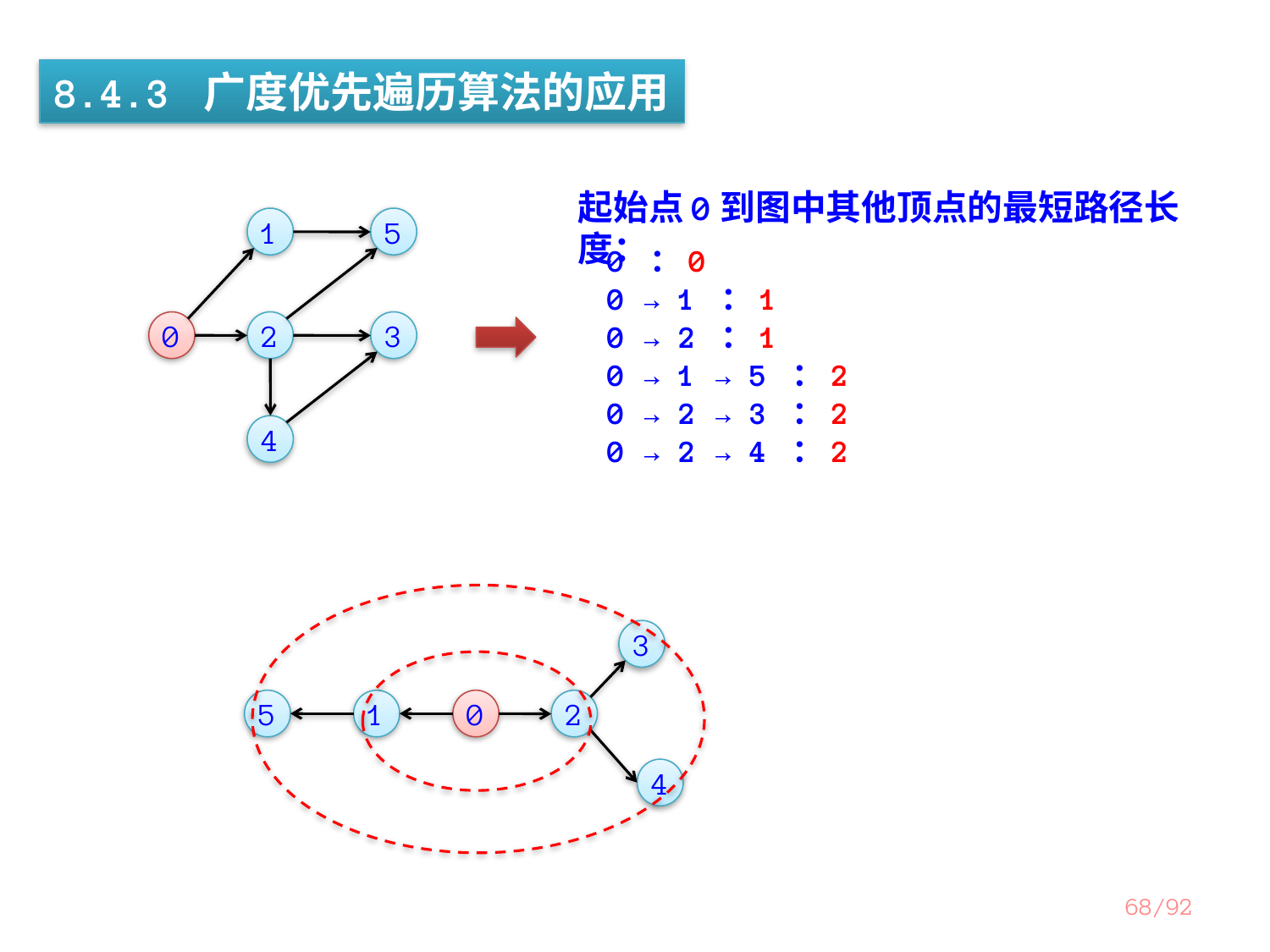

8.4.3 广度优先遍历算法的应用
起始点0到图中其他顶点的最短路径长度：
0 ：0
0 → 1 ：1
0 → 2 ：1
0 → 1 → 5 ：2
0 → 2 → 3 ：2
0 → 2 → 4 ：2
1
5

0
2
3

4

3

5
1
0
2

4
68/92